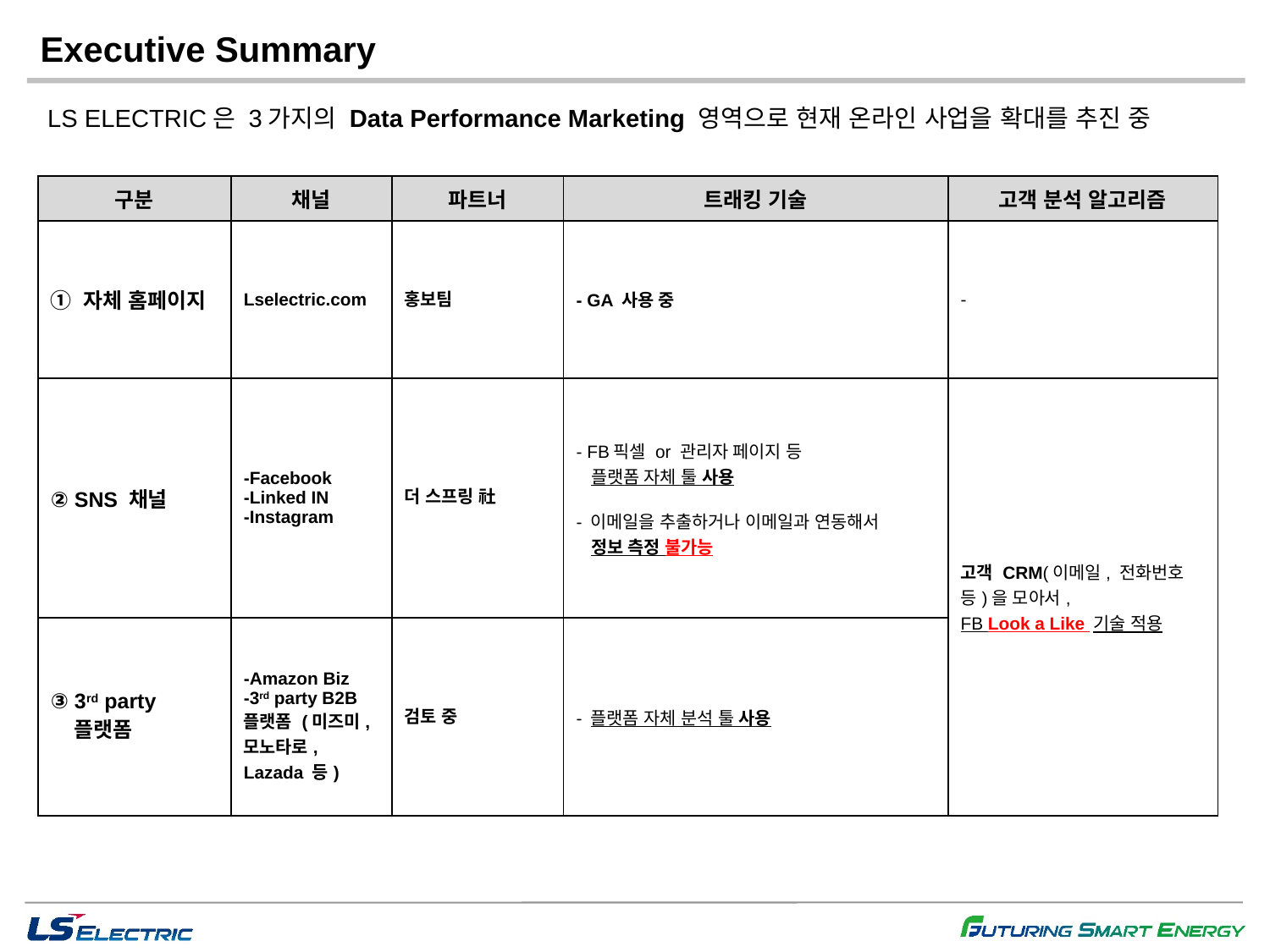

Executive Summary
LS ELECTRIC은 3가지의 Data Performance Marketing 영역으로 현재 온라인 사업을 확대를 추진 중
| 구분 | 채널 | 파트너 | 트래킹 기술 | 고객 분석 알고리즘 |
| --- | --- | --- | --- | --- |
| ① 자체 홈페이지 | Lselectric.com | 홍보팀 | - GA 사용 중 | - |
| ② SNS 채널 | -Facebook -Linked IN -Instagram | 더 스프링 社 | - FB픽셀 or 관리자 페이지 등 플랫폼 자체 툴 사용 - 이메일을 추출하거나 이메일과 연동해서 정보 측정 불가능 | 고객 CRM(이메일, 전화번호 등)을 모아서, FB Look a Like 기술 적용 |
| ③ 3rd party 플랫폼 | -Amazon Biz -3rd party B2B 플랫폼 (미즈미, 모노타로, Lazada 등) | 검토 중 | - 플랫폼 자체 분석 툴 사용 |  |